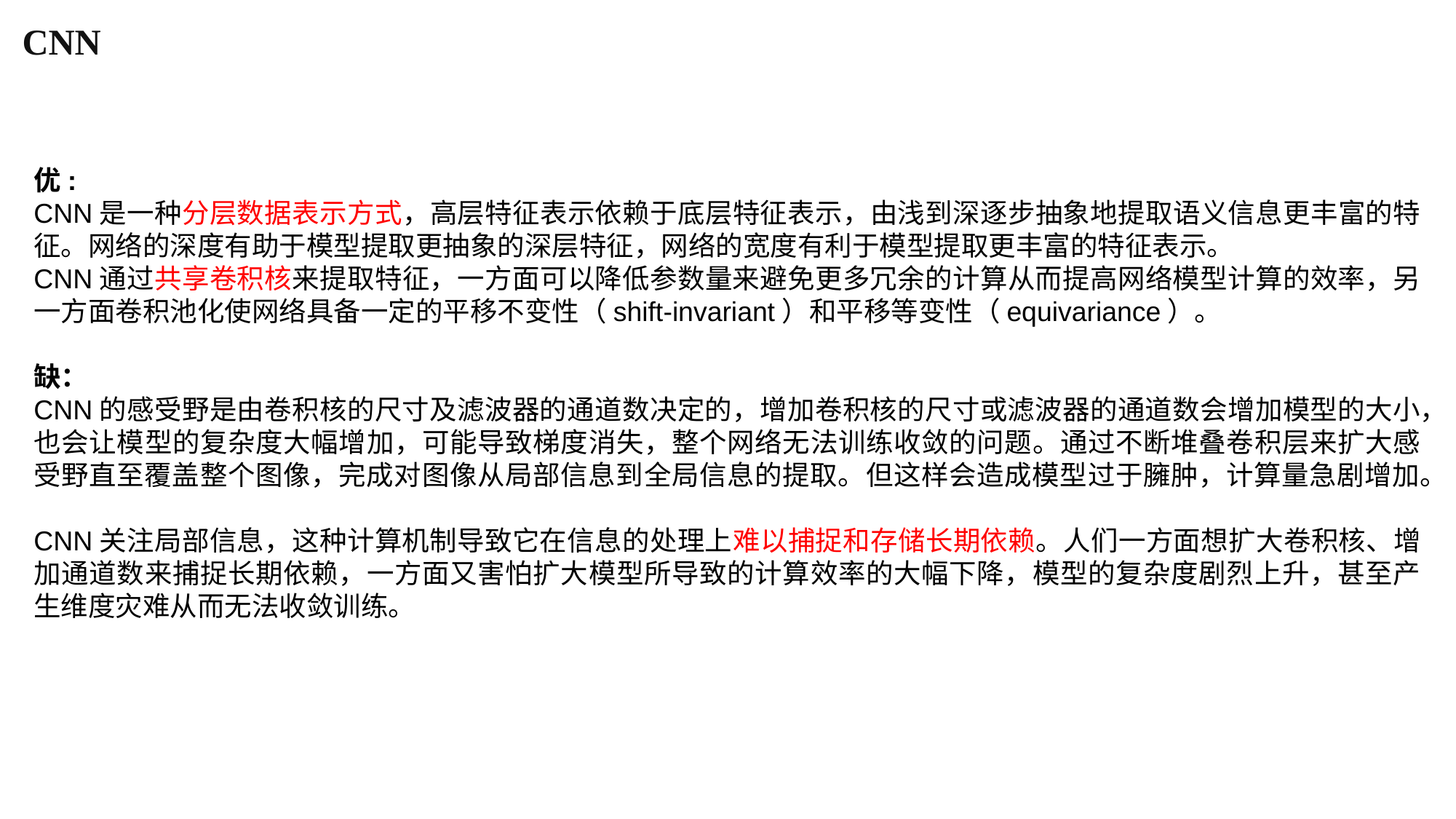

CNN
优:
CNN是一种分层数据表示方式，高层特征表示依赖于底层特征表示，由浅到深逐步抽象地提取语义信息更丰富的特征。网络的深度有助于模型提取更抽象的深层特征，网络的宽度有利于模型提取更丰富的特征表示。
CNN通过共享卷积核来提取特征，一方面可以降低参数量来避免更多冗余的计算从而提高网络模型计算的效率，另一方面卷积池化使网络具备一定的平移不变性（shift-invariant）和平移等变性（equivariance）。

缺：
CNN的感受野是由卷积核的尺寸及滤波器的通道数决定的，增加卷积核的尺寸或滤波器的通道数会增加模型的大小，也会让模型的复杂度大幅增加，可能导致梯度消失，整个网络无法训练收敛的问题。通过不断堆叠卷积层来扩大感受野直至覆盖整个图像，完成对图像从局部信息到全局信息的提取。但这样会造成模型过于臃肿，计算量急剧增加。

CNN关注局部信息，这种计算机制导致它在信息的处理上难以捕捉和存储长期依赖。人们一方面想扩大卷积核、增加通道数来捕捉长期依赖，一方面又害怕扩大模型所导致的计算效率的大幅下降，模型的复杂度剧烈上升，甚至产生维度灾难从而无法收敛训练。